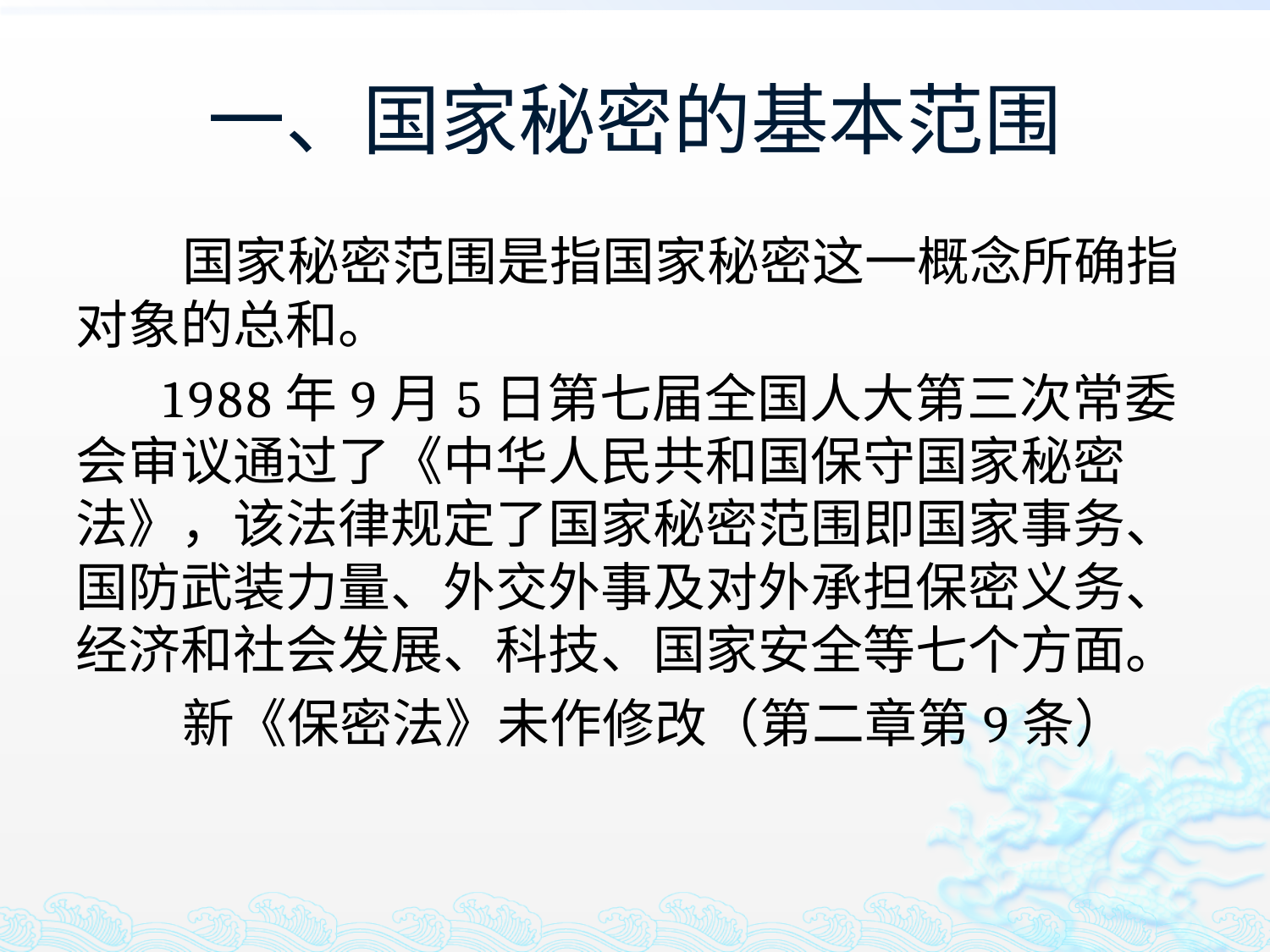

# 一、国家秘密的基本范围
        国家秘密范围是指国家秘密这一概念所确指对象的总和。
       1988年9月5日第七届全国人大第三次常委会审议通过了《中华人民共和国保守国家秘密法》，该法律规定了国家秘密范围即国家事务、国防武装力量、外交外事及对外承担保密义务、经济和社会发展、科技、国家安全等七个方面。
        新《保密法》未作修改（第二章第9条）